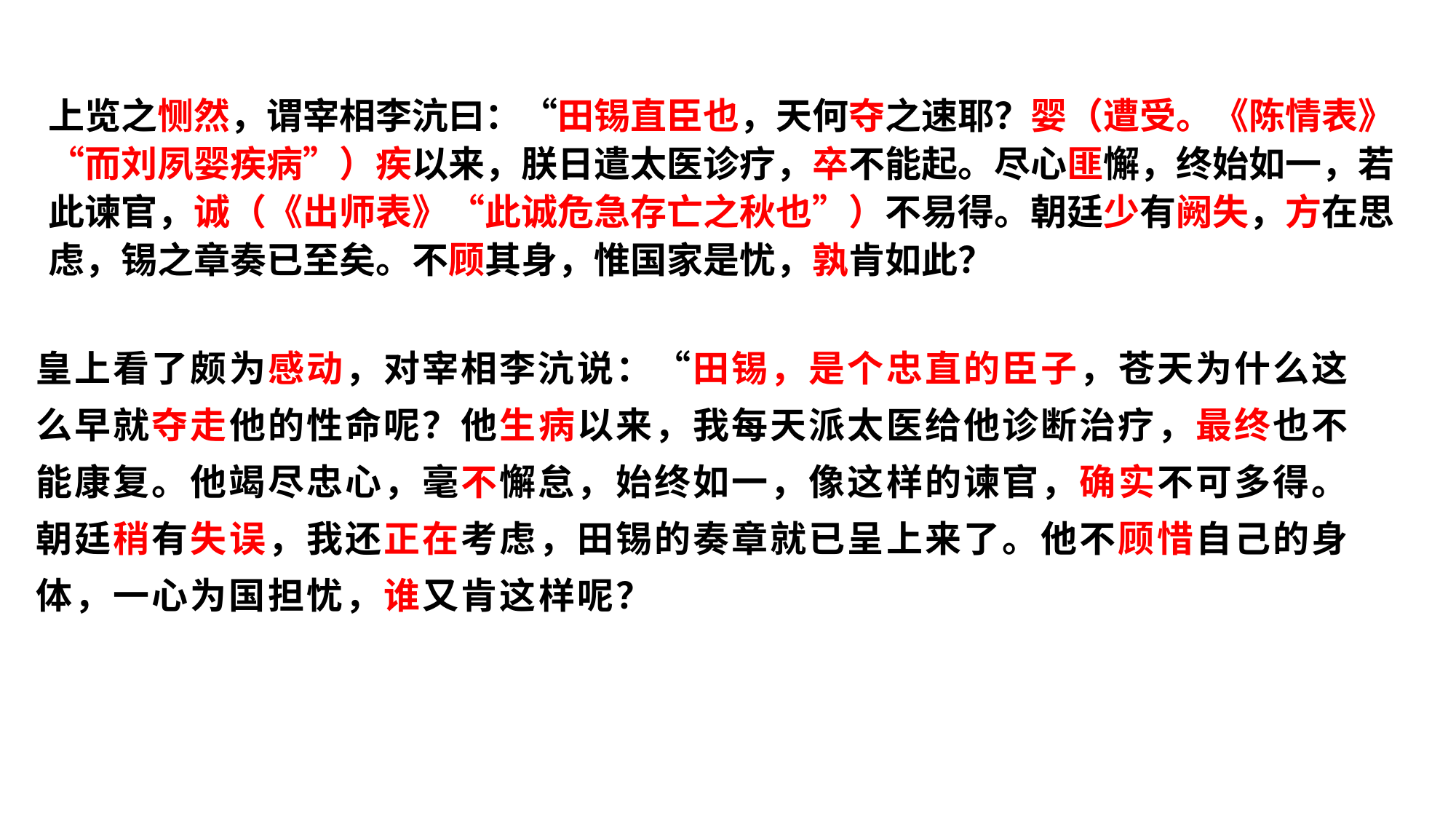

上览之恻然，谓宰相李沆曰：“田锡直臣也，天何夺之速耶？婴（遭受。《陈情表》“而刘夙婴疾病”）疾以来，朕日遣太医诊疗，卒不能起。尽心匪懈，终始如一，若此谏官，诚（《出师表》“此诚危急存亡之秋也”）不易得。朝廷少有阙失，方在思虑，锡之章奏已至矣。不顾其身，惟国家是忧，孰肯如此？
皇上看了颇为感动，对宰相李沆说：“田锡，是个忠直的臣子，苍天为什么这么早就夺走他的性命呢？他生病以来，我每天派太医给他诊断治疗，最终也不能康复。他竭尽忠心，毫不懈怠，始终如一，像这样的谏官，确实不可多得。朝廷稍有失误，我还正在考虑，田锡的奏章就已呈上来了。他不顾惜自己的身体，一心为国担忧，谁又肯这样呢？